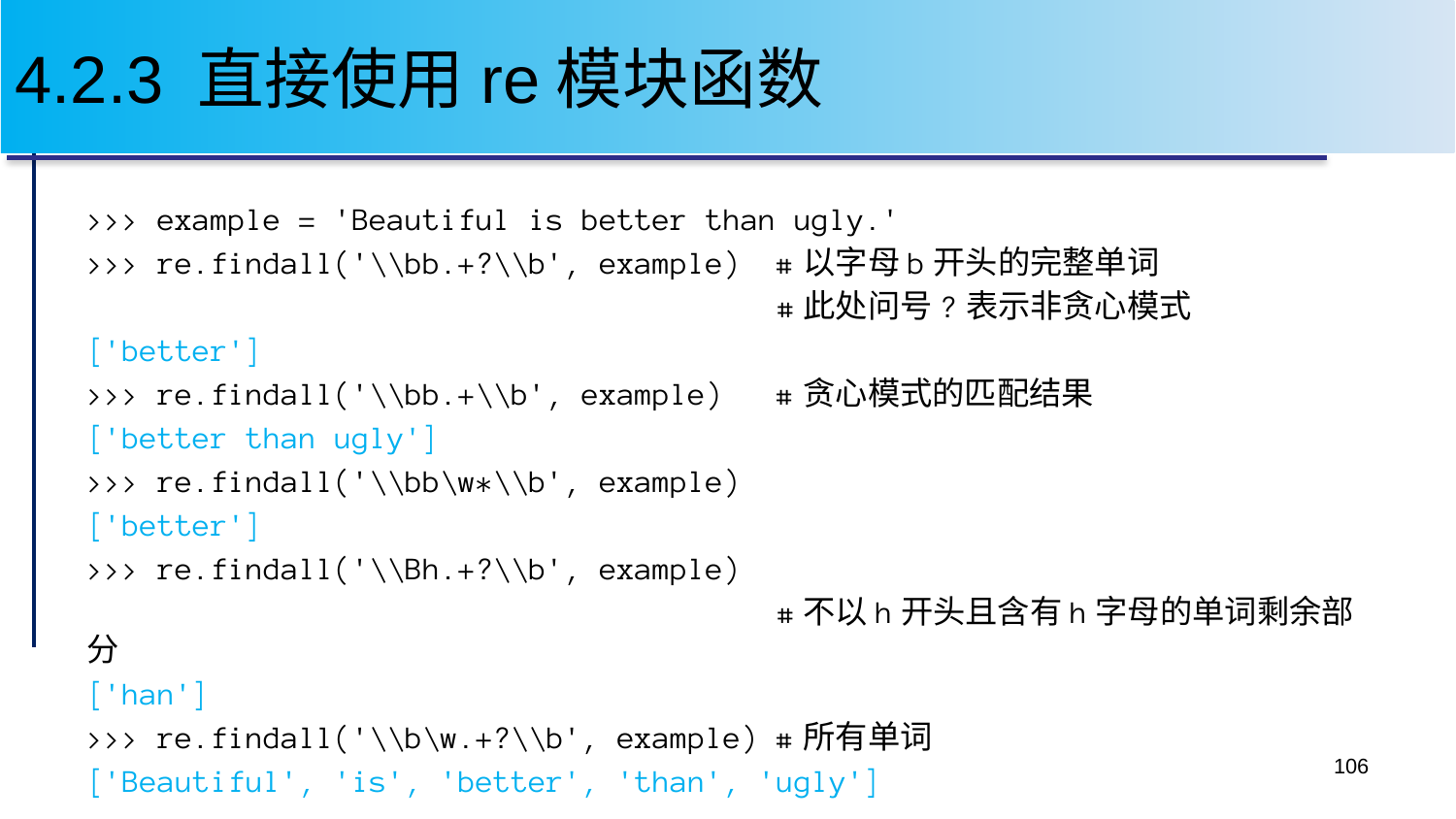

# 4.2.3 直接使用re模块函数
>>> example = 'Beautiful is better than ugly.'
>>> re.findall('\\bb.+?\\b', example)  #以字母b开头的完整单词
                                       #此处问号?表示非贪心模式
['better']
>>> re.findall('\\bb.+\\b', example)   #贪心模式的匹配结果
['better than ugly']
>>> re.findall('\\bb\w*\\b', example)
['better']
>>> re.findall('\\Bh.+?\\b', example)
                                       #不以h开头且含有h字母的单词剩余部分
['han']
>>> re.findall('\\b\w.+?\\b', example) #所有单词
['Beautiful', 'is', 'better', 'than', 'ugly']
106